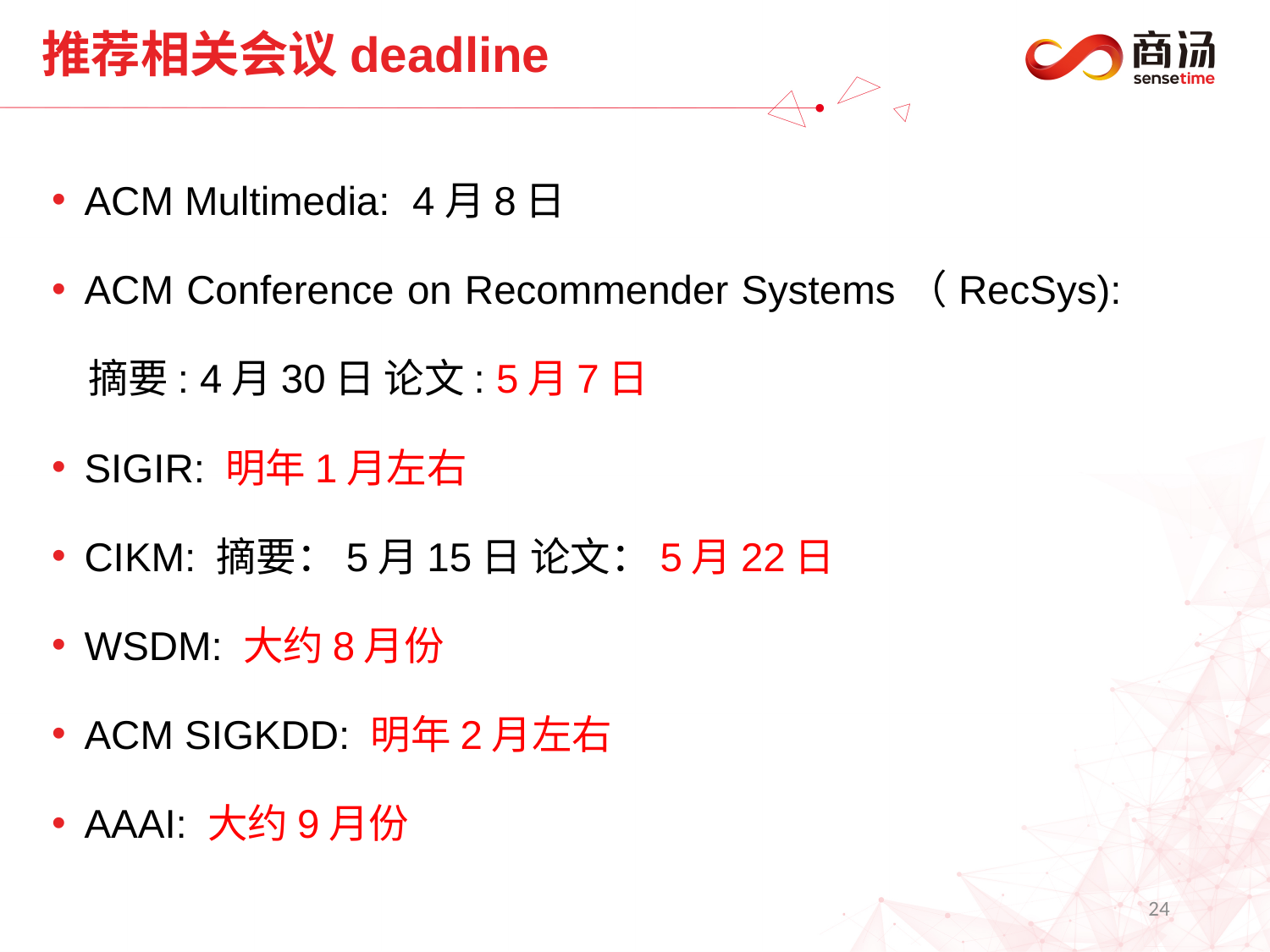

# 推荐相关会议deadline
ACM Multimedia:  4月8日
ACM Conference on Recommender Systems（RecSys):
   摘要: 4月30日 论文: 5月7日
SIGIR: 明年1月左右
CIKM: 摘要：5月15日 论文：5月22日
WSDM: 大约8月份
ACM SIGKDD: 明年2月左右
AAAI: 大约9月份
24